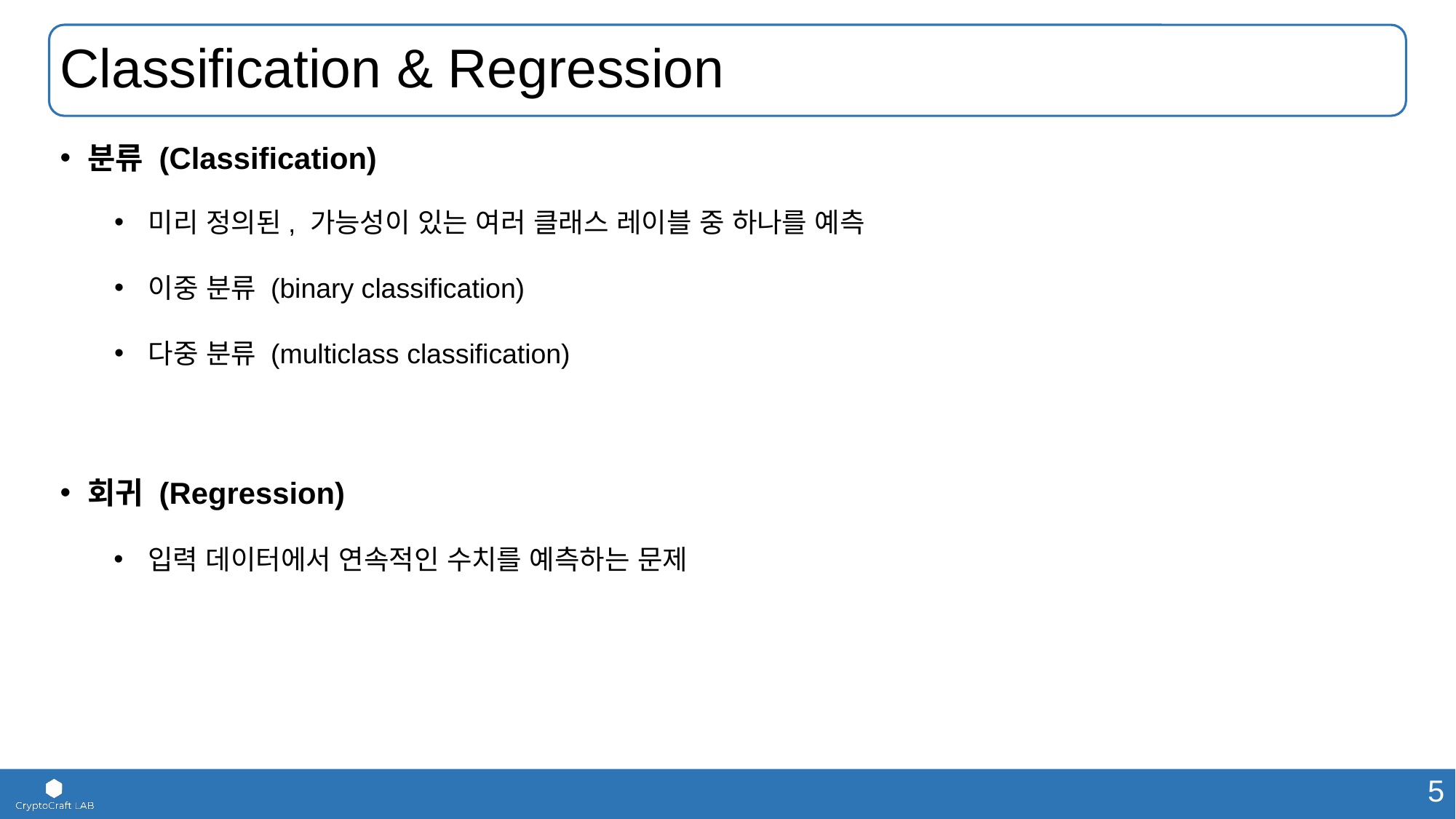

# Classification & Regression
분류 (Classification)

회귀 (Regression)
미리 정의된, 가능성이 있는 여러 클래스 레이블 중 하나를 예측

이중 분류 (binary classification)

다중 분류 (multiclass classification)

입력 데이터에서 연속적인 수치를 예측하는 문제